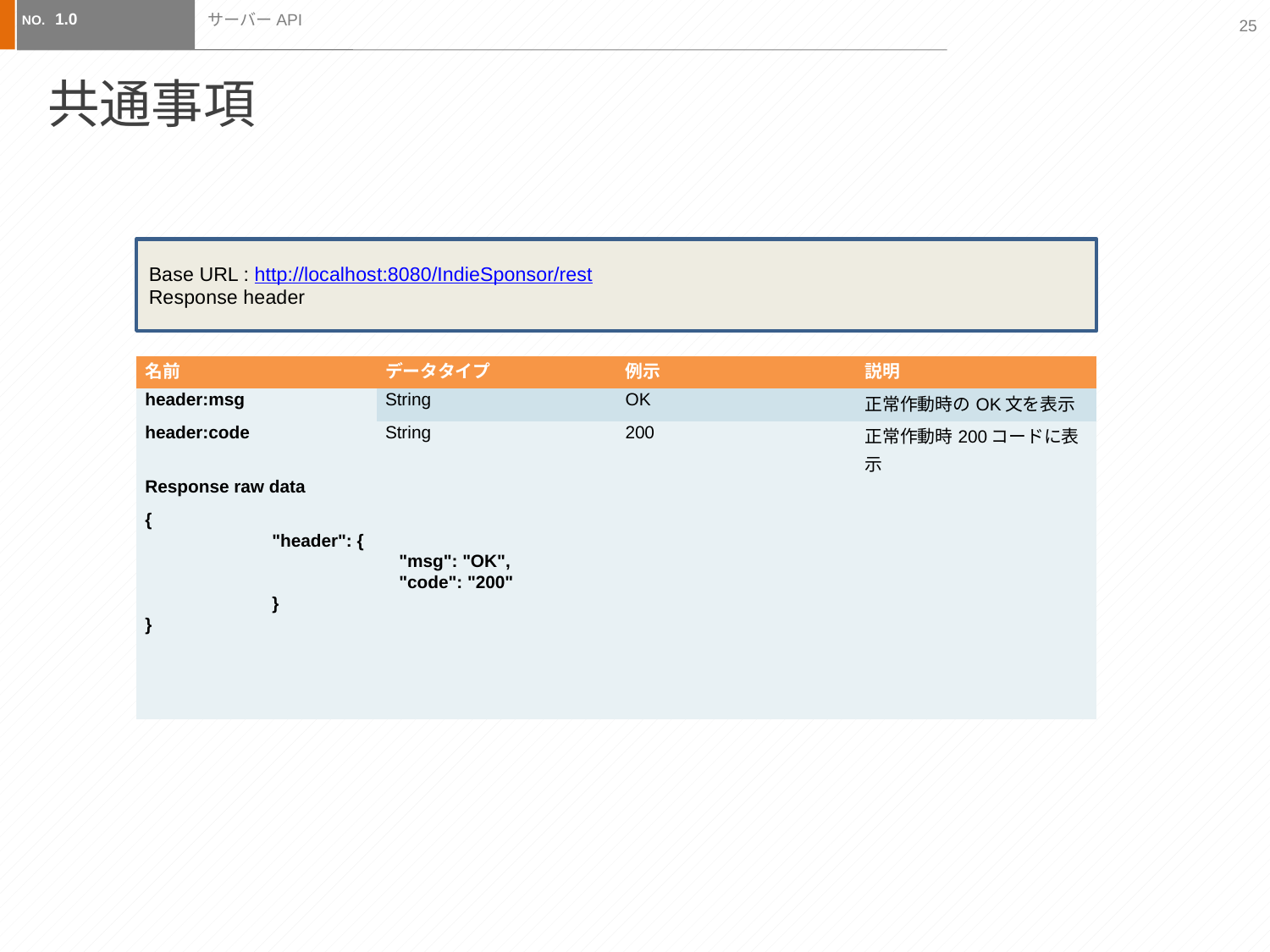

25
1.0
# サーバーAPI
共通事項
Base URL : http://localhost:8080/IndieSponsor/rest
Response header
| 名前 | データタイプ | 例示 | 説明 |
| --- | --- | --- | --- |
| header:msg | String | OK | 正常作動時のOK文を表示 |
| header:code | String | 200 | 正常作動時200コードに表示 |
| Response raw data |  |  |  |
| { "header": { "msg": "OK", "code": "200" } } |  |  |  |